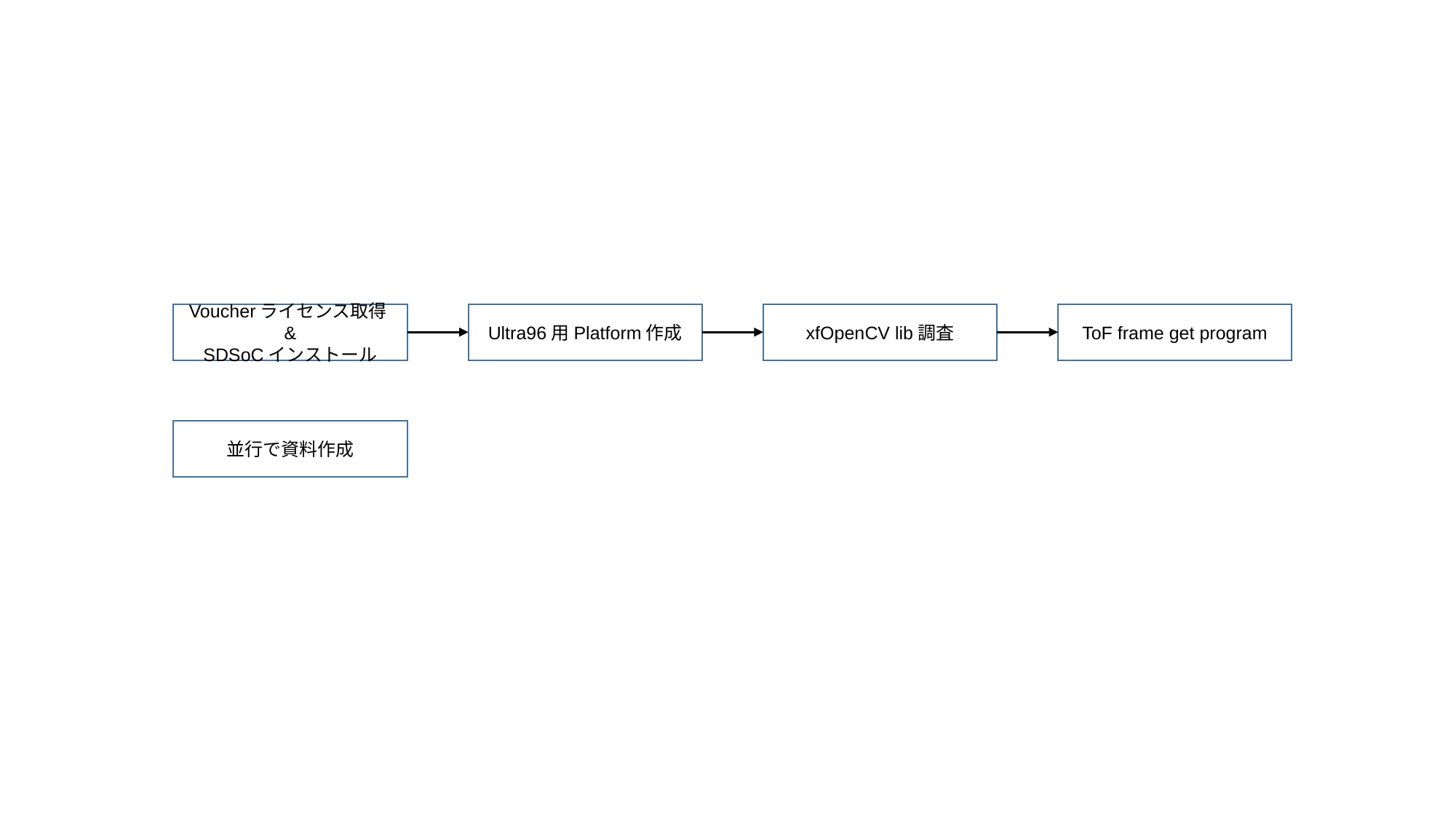

Voucherライセンス取得&
SDSoCインストール
Ultra96用Platform作成
xfOpenCV lib調査
ToF frame get program
並行で資料作成